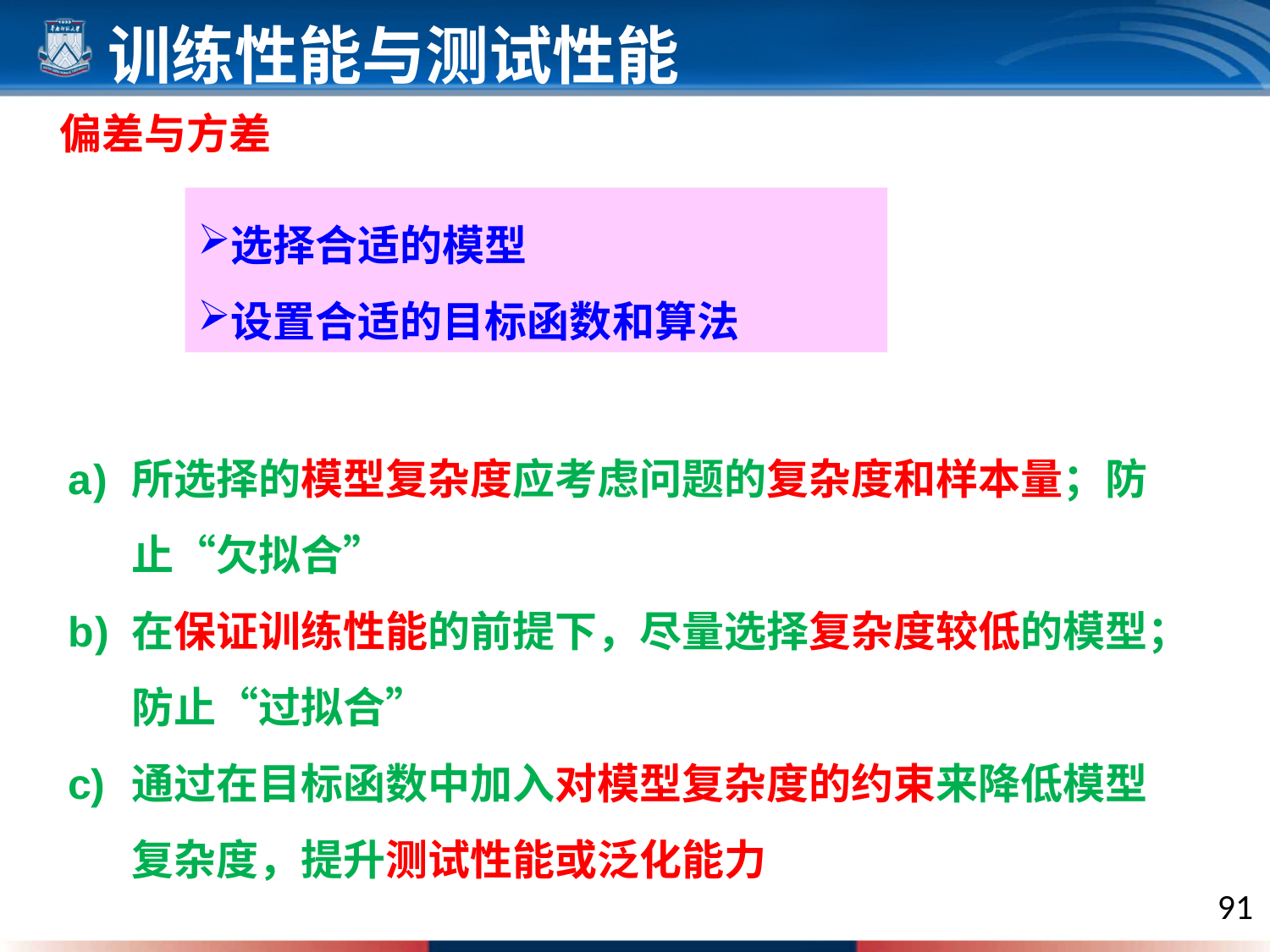

训练性能与测试性能
偏差与方差
选择合适的模型
设置合适的目标函数和算法
所选择的模型复杂度应考虑问题的复杂度和样本量；防止“欠拟合”
在保证训练性能的前提下，尽量选择复杂度较低的模型；防止“过拟合”
通过在目标函数中加入对模型复杂度的约束来降低模型复杂度，提升测试性能或泛化能力